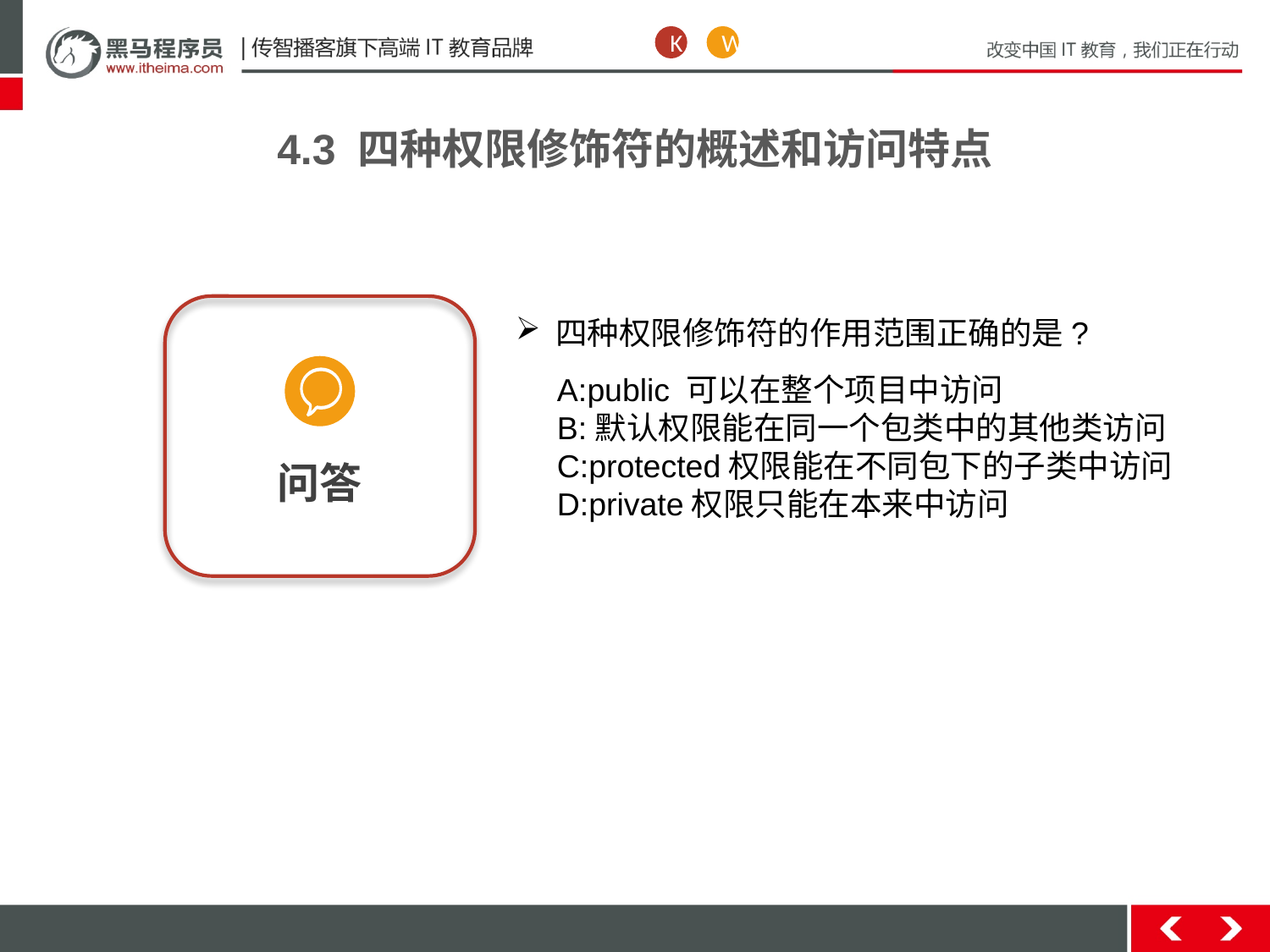

W
K
4.3 四种权限修饰符的概述和访问特点

问答
四种权限修饰符的作用范围正确的是?
A:public 可以在整个项目中访问
B:默认权限能在同一个包类中的其他类访问
C:protected权限能在不同包下的子类中访问
D:private权限只能在本来中访问